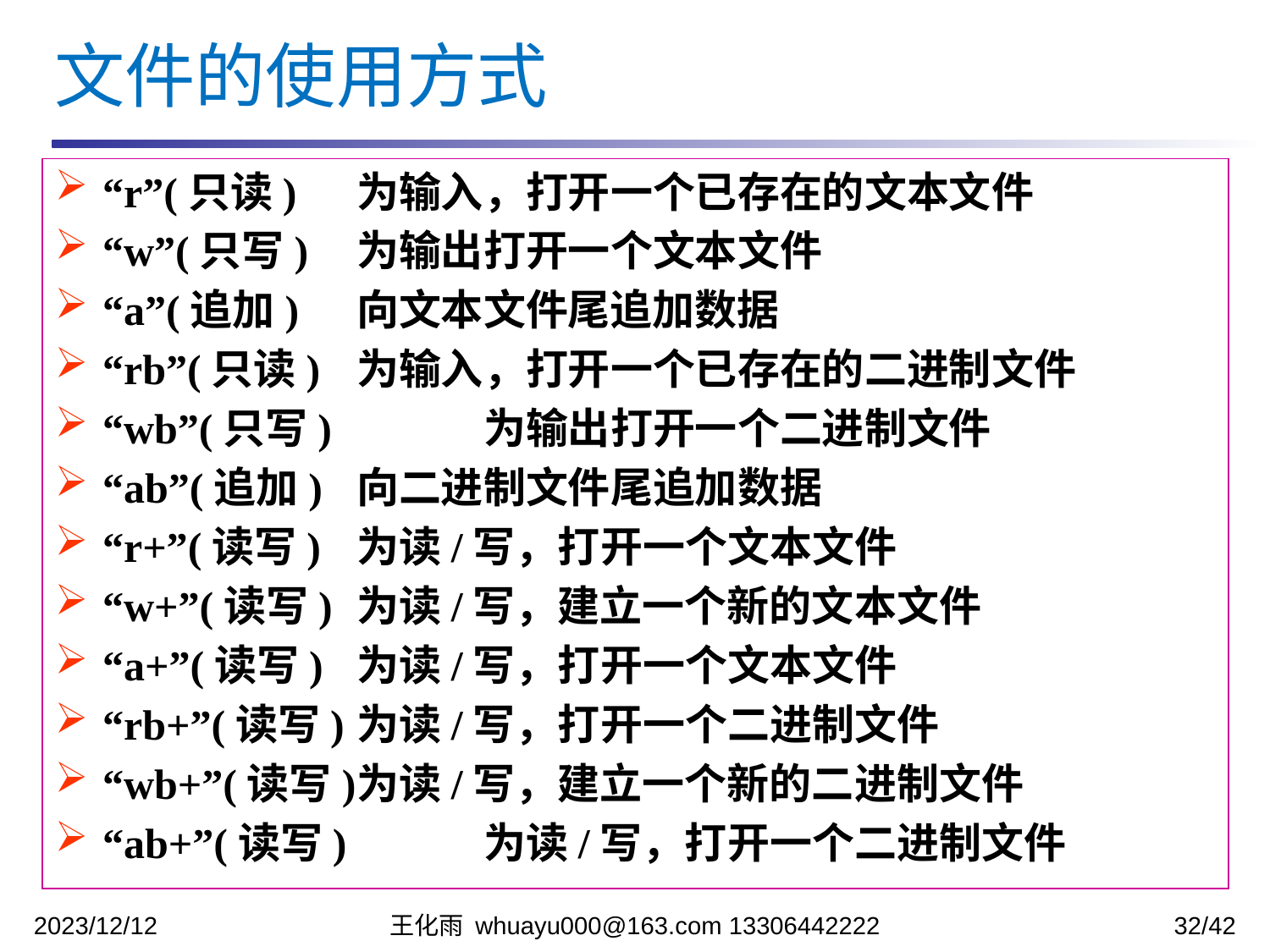

文件的使用方式
“r”(只读)   	为输入，打开一个已存在的文本文件
“w”(只写)   	为输出打开一个文本文件
“a”(追加)   	向文本文件尾追加数据
“rb”(只读)   	为输入，打开一个已存在的二进制文件
“wb”(只写)   	为输出打开一个二进制文件
“ab”(追加)   	向二进制文件尾追加数据
“r+”(读写)  	为读/写，打开一个文本文件
“w+”(读写) 	为读/写，建立一个新的文本文件
“a+”(读写)  	为读/写，打开一个文本文件
“rb+”(读写) 	为读/写，打开一个二进制文件
“wb+”(读写)	为读/写，建立一个新的二进制文件
“ab+”(读写)   	为读/写，打开一个二进制文件
2023/12/12
王化雨 whuayu000@163.com 13306442222
32/42